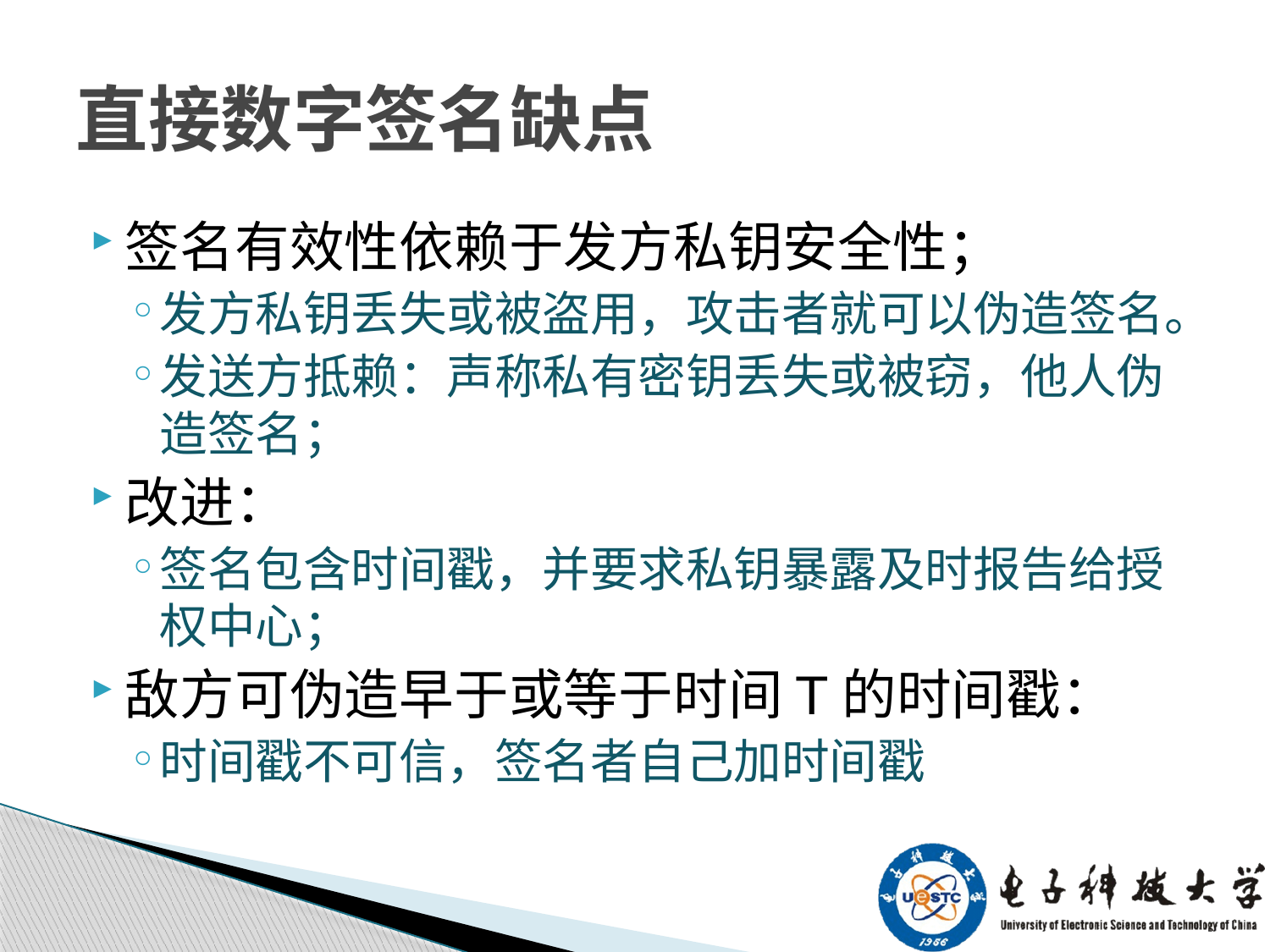

# 直接数字签名缺点
签名有效性依赖于发方私钥安全性；
发方私钥丢失或被盗用，攻击者就可以伪造签名。
发送方抵赖：声称私有密钥丢失或被窃，他人伪造签名；
改进：
签名包含时间戳，并要求私钥暴露及时报告给授权中心；
敌方可伪造早于或等于时间T的时间戳：
时间戳不可信，签名者自己加时间戳